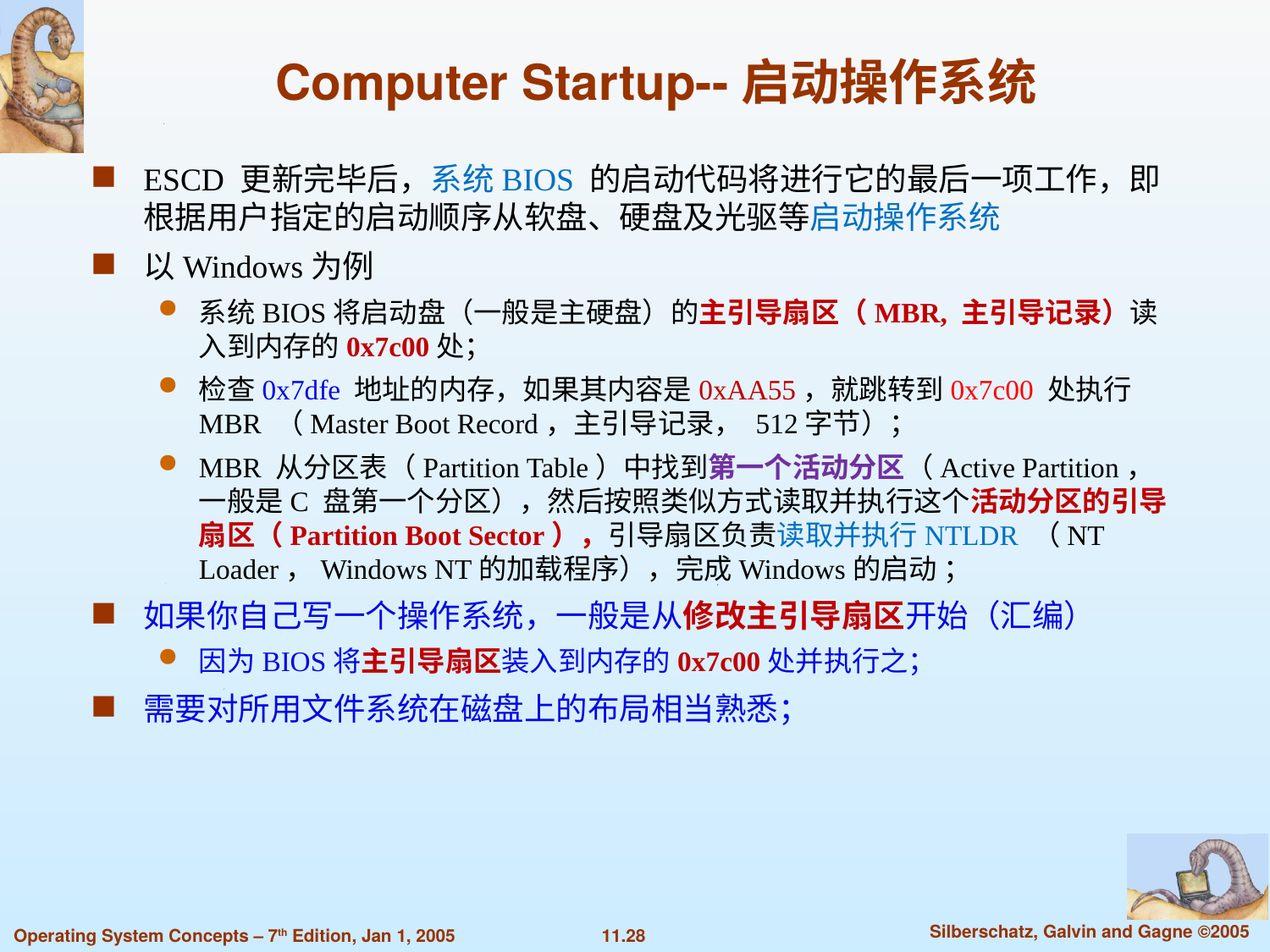

Computer Startup--启动操作系统
ESCD 更新完毕后，系统BIOS 的启动代码将进行它的最后一项工作，即根据用户指定的启动顺序从软盘、硬盘及光驱等启动操作系统
以Windows为例
系统BIOS将启动盘（一般是主硬盘）的主引导扇区（MBR, 主引导记录）读入到内存的0x7c00处；
检查0x7dfe 地址的内存，如果其内容是0xAA55，就跳转到0x7c00 处执行MBR （Master Boot Record，主引导记录， 512字节）；
MBR 从分区表（Partition Table）中找到第一个活动分区（Active Partition，一般是C 盘第一个分区），然后按照类似方式读取并执行这个活动分区的引导扇区（Partition Boot Sector），引导扇区负责读取并执行NTLDR （NT Loader，Windows NT的加载程序），完成Windows的启动 ；
如果你自己写一个操作系统，一般是从修改主引导扇区开始（汇编）
因为BIOS将主引导扇区装入到内存的0x7c00处并执行之；
需要对所用文件系统在磁盘上的布局相当熟悉；